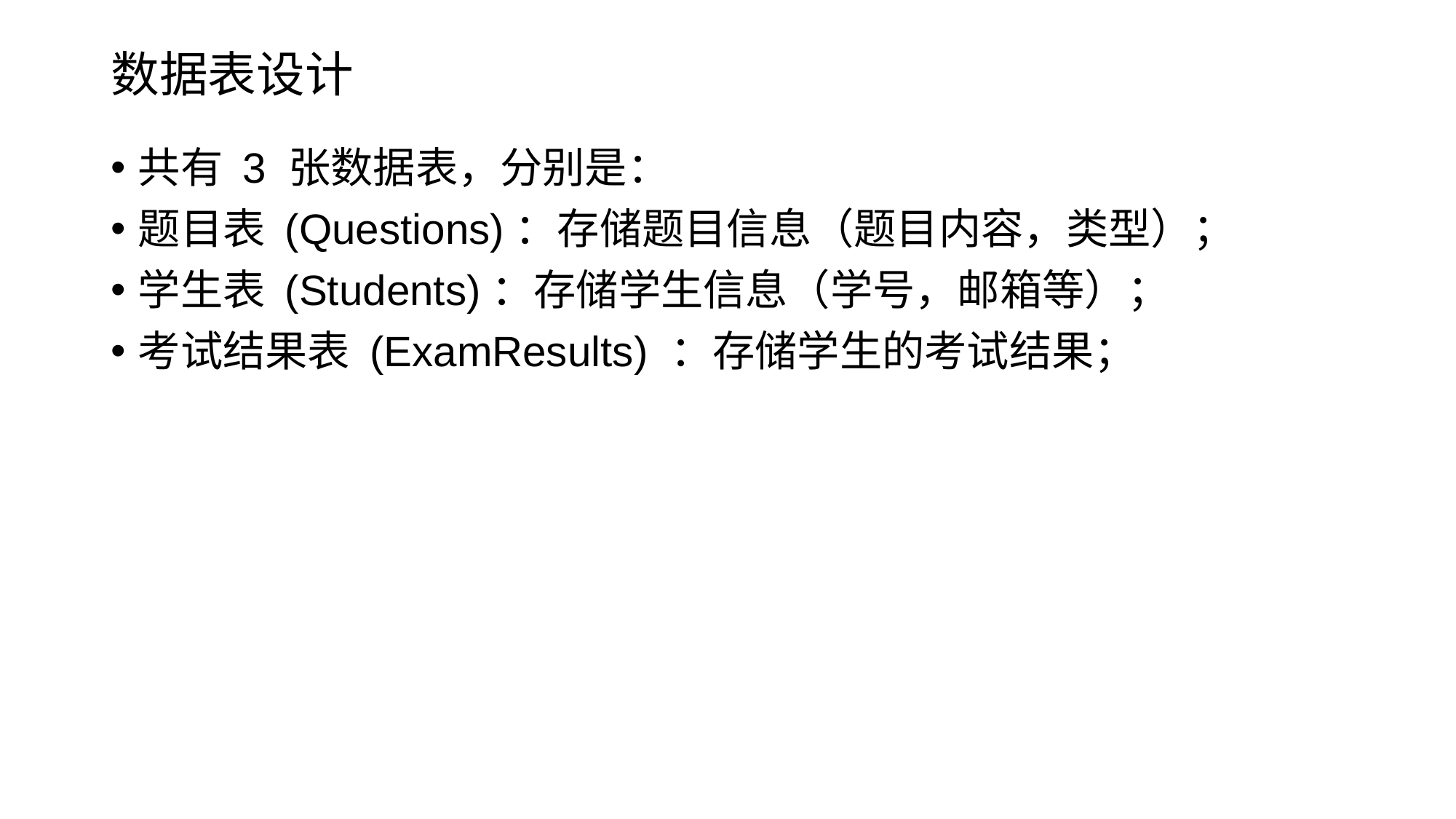

# 数据表设计
共有 3 张数据表，分别是：
题目表 (Questions)：存储题目信息（题目内容，类型）；
学生表 (Students)：存储学生信息（学号，邮箱等）；
考试结果表 (ExamResults) ：存储学生的考试结果；